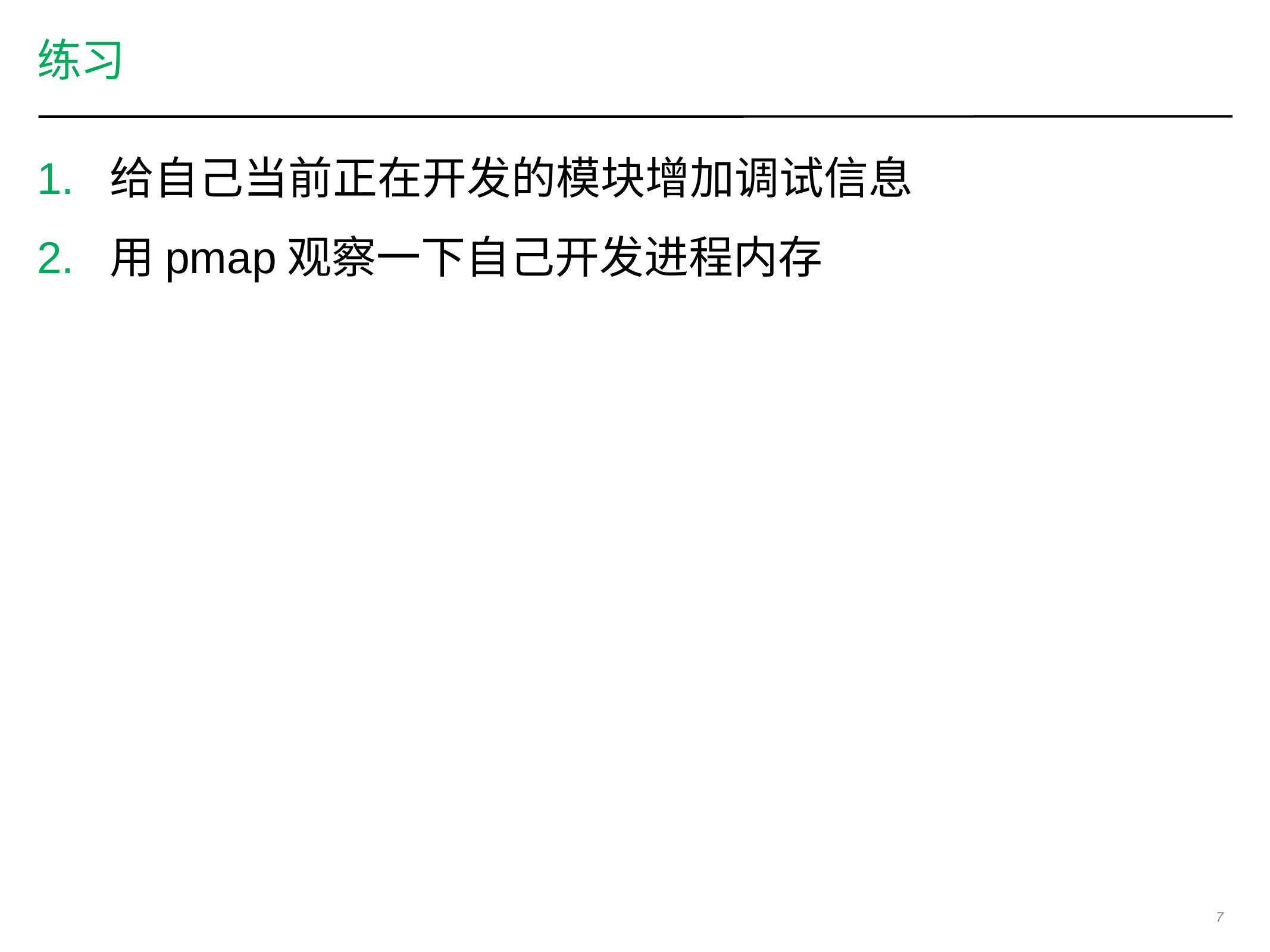

# 练习
给自己当前正在开发的模块增加调试信息
用pmap观察一下自己开发进程内存
7